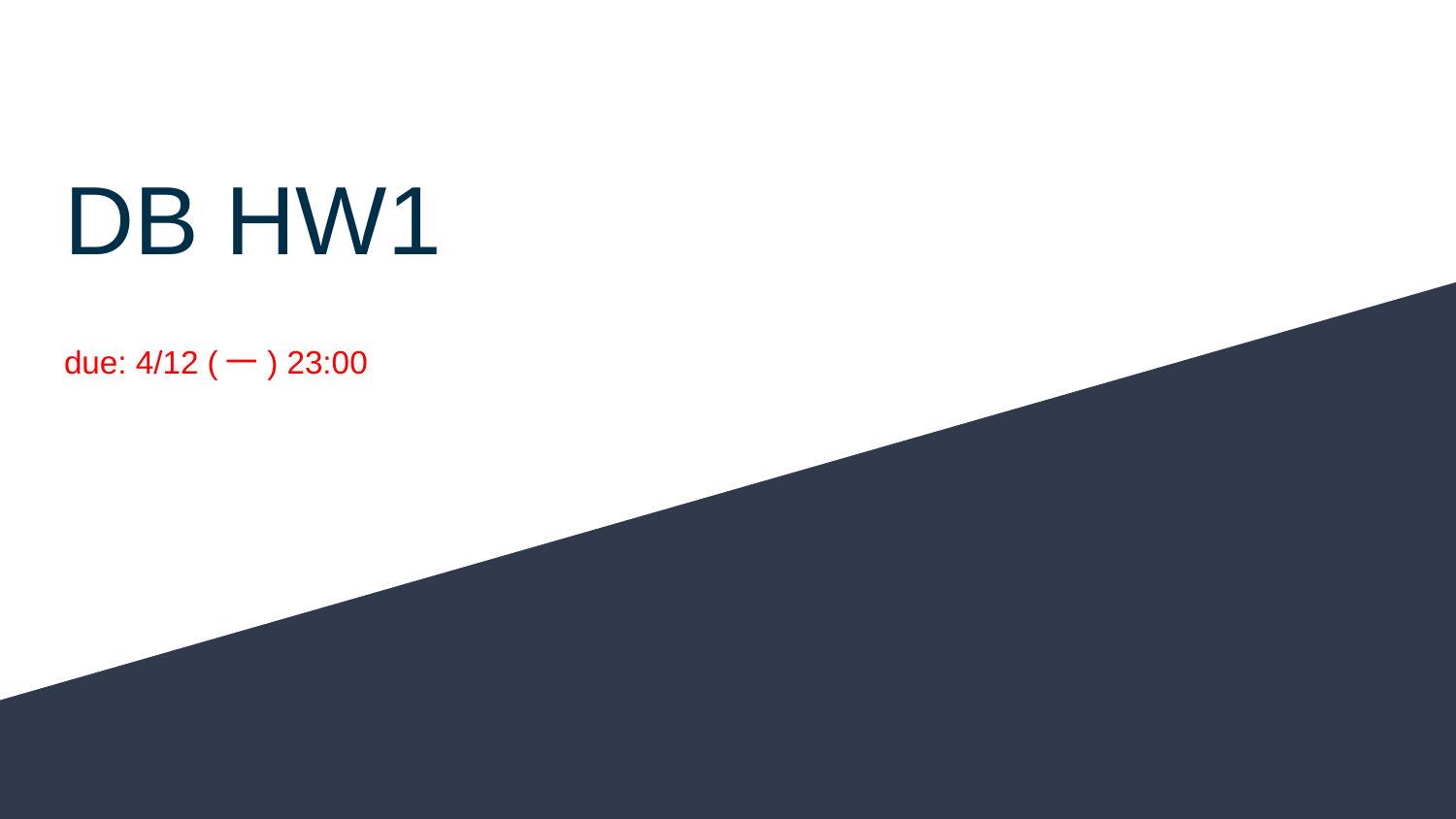

# DB HW1
due: 4/12 (一) 23:00